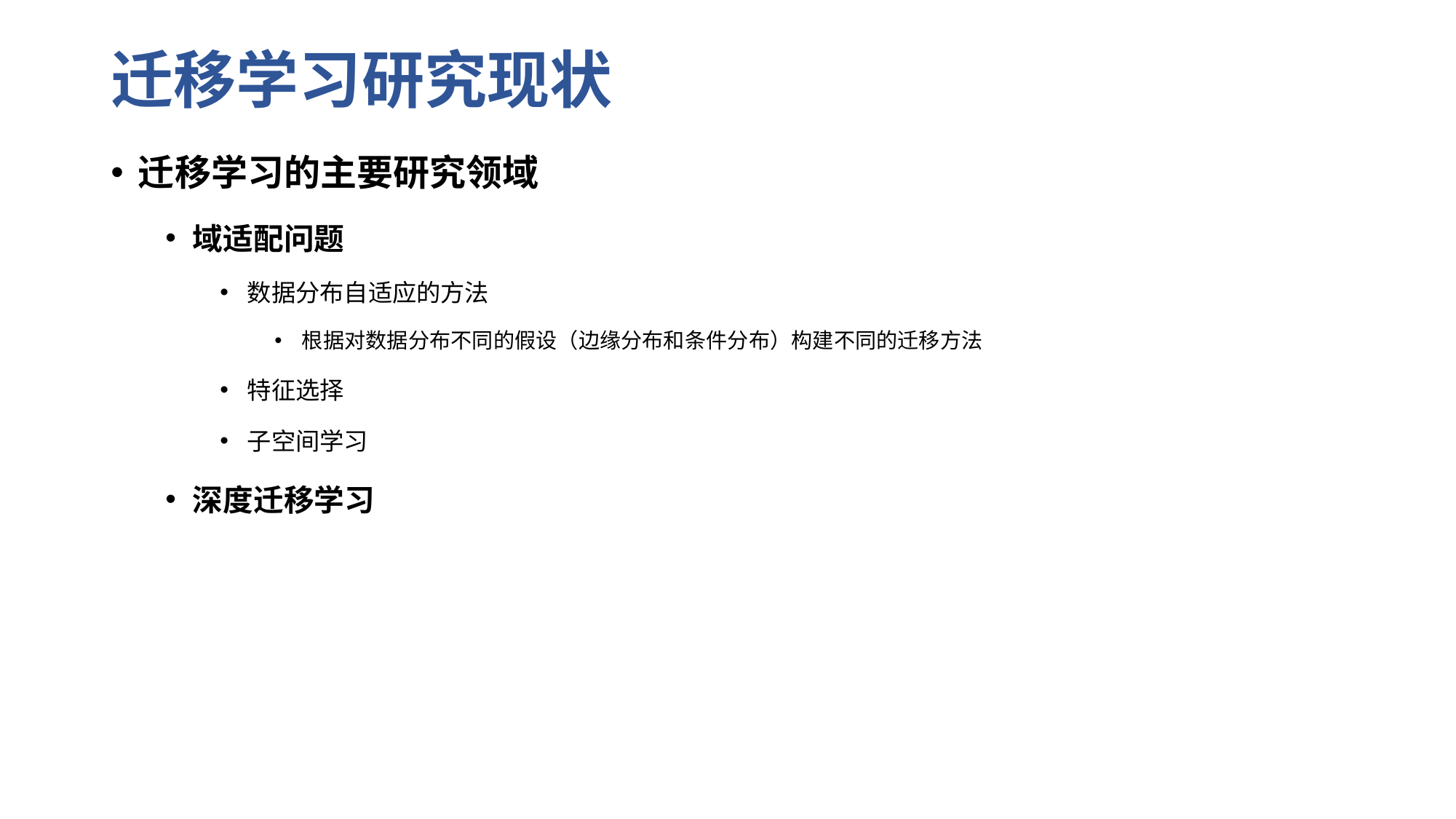

# 迁移学习研究现状
迁移学习的主要研究领域
域适配问题
数据分布自适应的方法
根据对数据分布不同的假设（边缘分布和条件分布）构建不同的迁移方法
特征选择
子空间学习
深度迁移学习